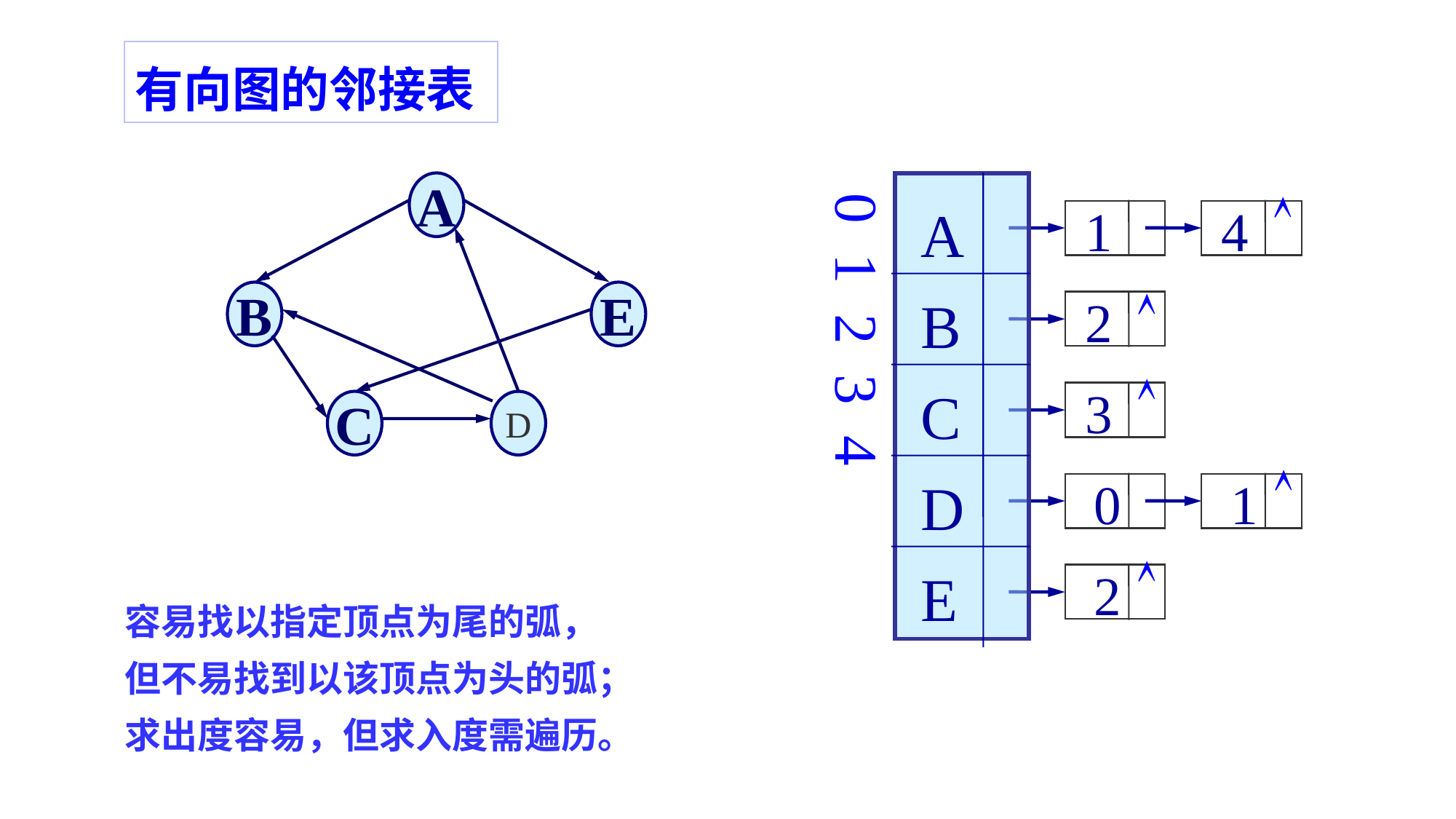

有向图的邻接表
A

B
E

C
D

 A
 B
 C
 D
 E

0  1  2  3  4
∧
1        4

∧
2

∧
3

∧
0        1

∧
2

容易找以指定顶点为尾的弧，但不易找到以该顶点为头的弧；
求出度容易，但求入度需遍历。